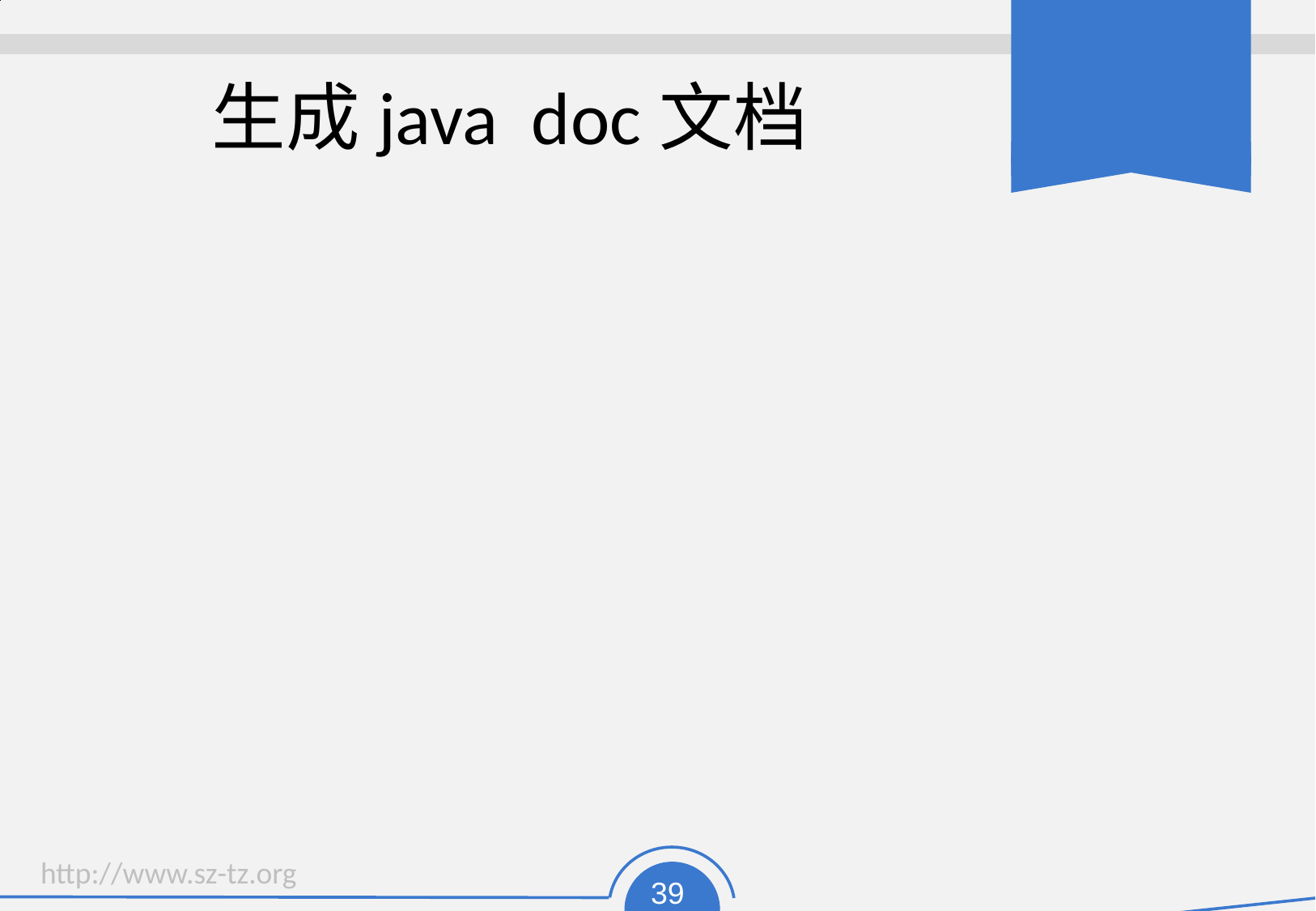

# 生成java  doc文档

/**
 此种注释存在于源代码中时，编译时使用javadoc命令可以
生成doc文档
*/

用法：
Javadoc  -d  .  HelloWorld.java